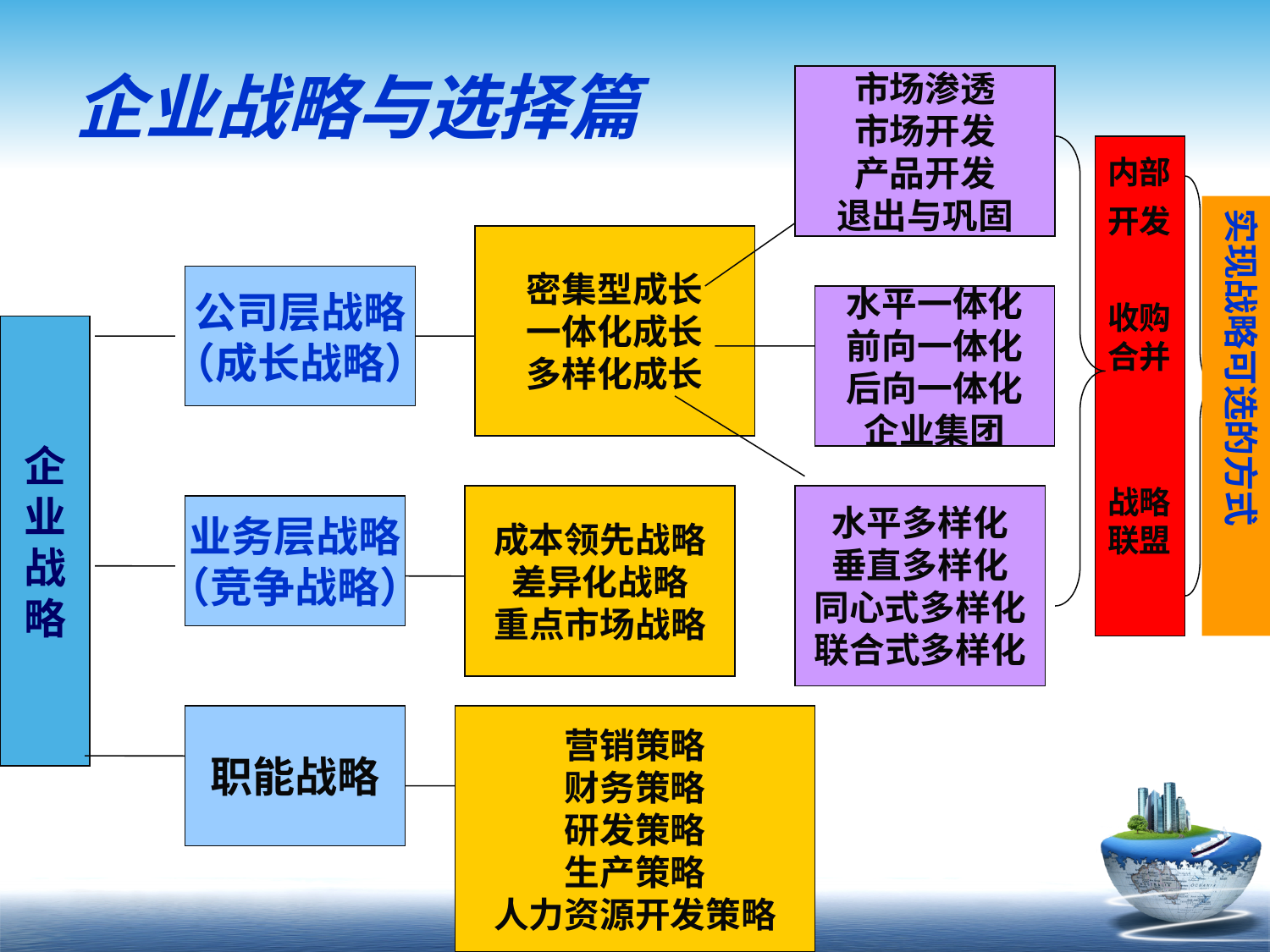

# 企业战略与选择篇
市场渗透
市场开发
产品开发
退出与巩固

内部
开发

收购合并

战略联盟

实现战略可选的方式

密集型成长
一体化成长
多样化成长
公司层战略
（成长战略）
水平一体化
前向一体化
后向一体化
企业集团

成本领先战略
差异化战略
重点市场战略
水平多样化
垂直多样化
同心式多样化
联合式多样化
业务层战略
（竞争战略）

职能战略
营销策略
财务策略
研发策略
生产策略
人力资源开发策略

企
业
战
略